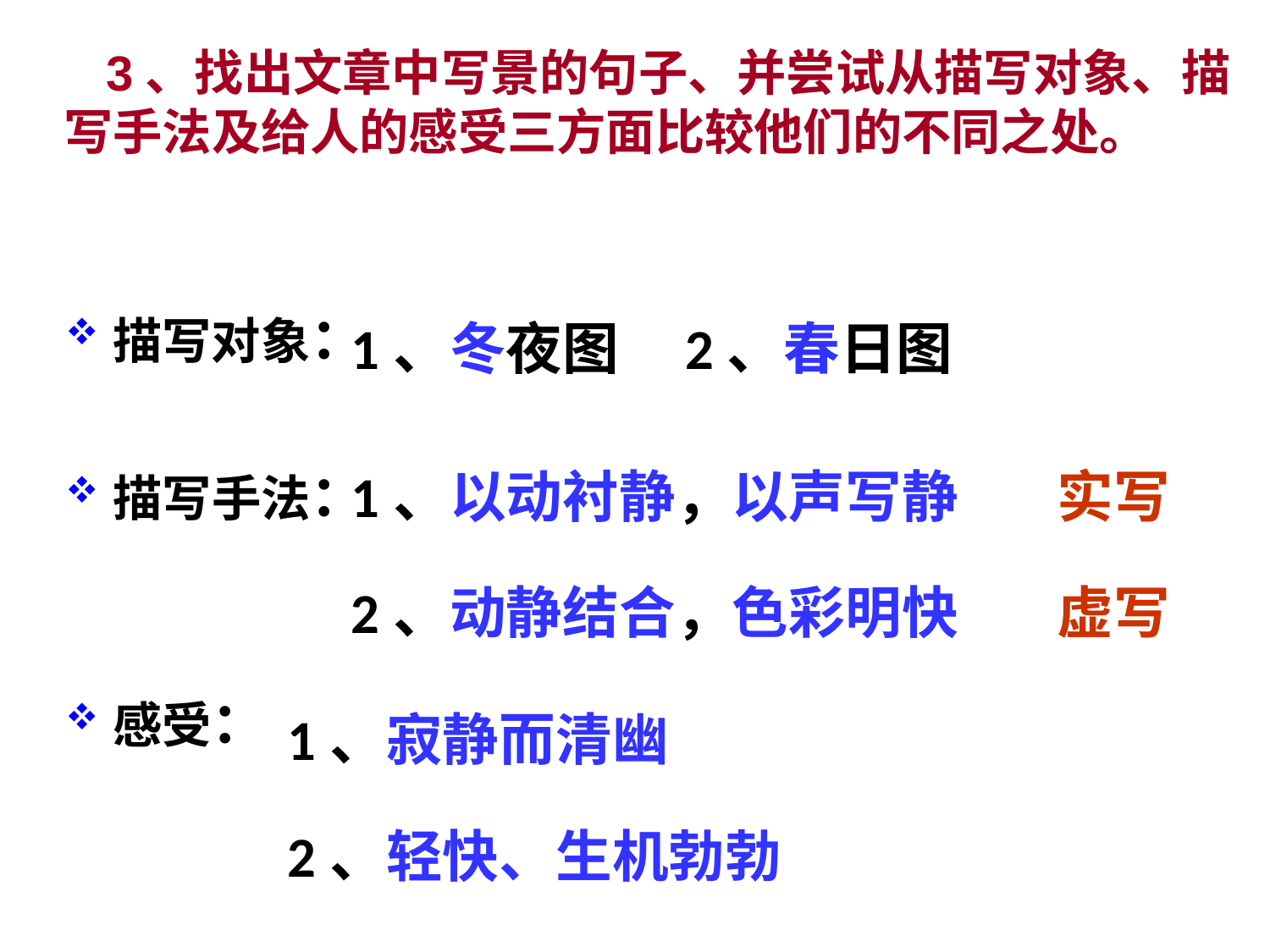

3、找出文章中写景的句子、并尝试从描写对象、描写手法及给人的感受三方面比较他们的不同之处。
描写对象：

描写手法：

感受：
1、冬夜图
2、春日图
1、以动衬静，以声写静
  实写
2、动静结合，色彩明快
  虚写
1、寂静而清幽
2、轻快、生机勃勃